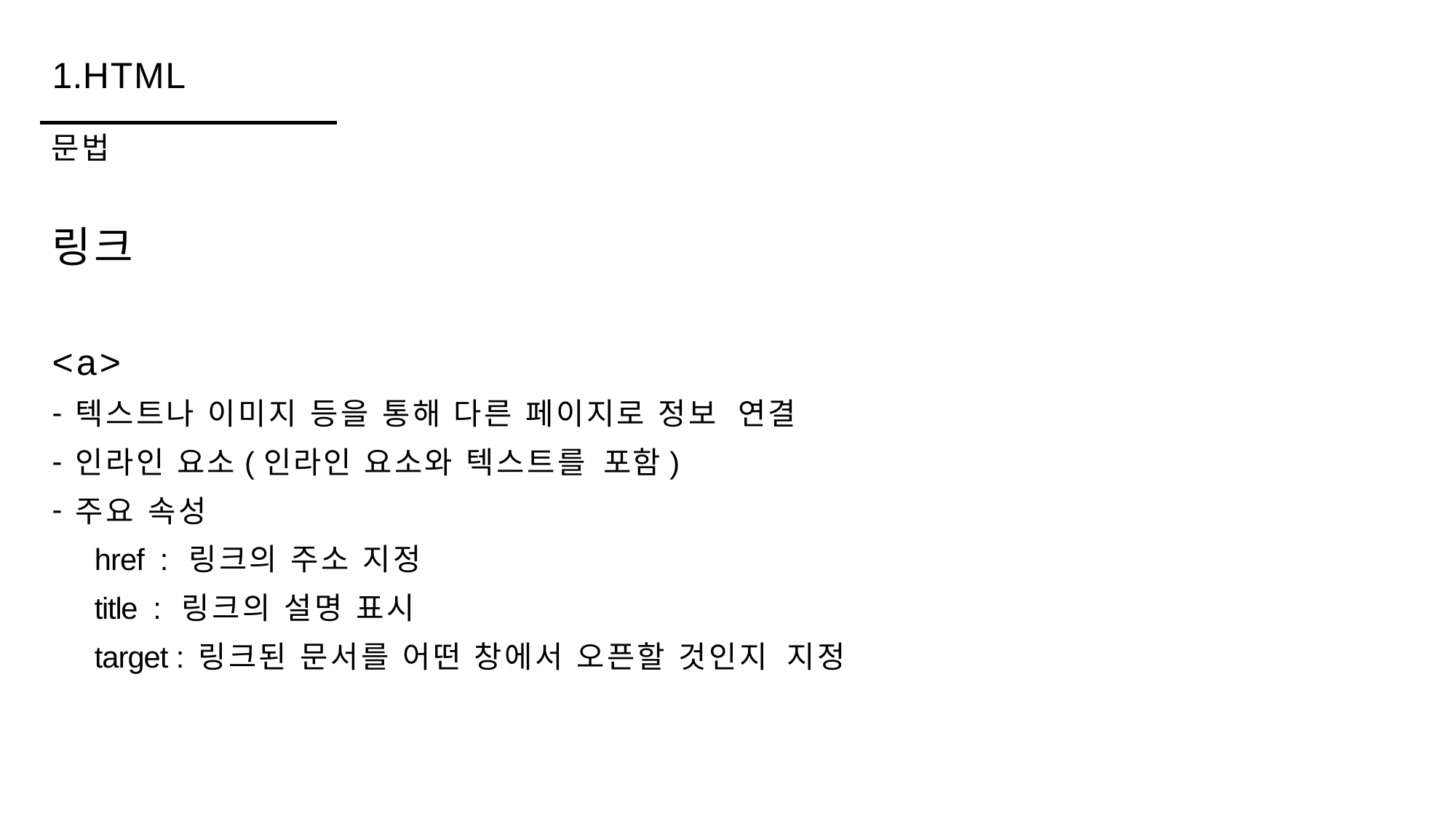

# 1.HTML

문법

링크

<a>
텍스트나 이미지 등을 통해 다른 페이지로 정보 연결
인라인 요소(인라인 요소와 텍스트를 포함)
주요 속성
href  :  링크의 주소 지정
title  :  링크의 설명 표시
target : 링크된 문서를 어떤 창에서 오픈할 것인지 지정